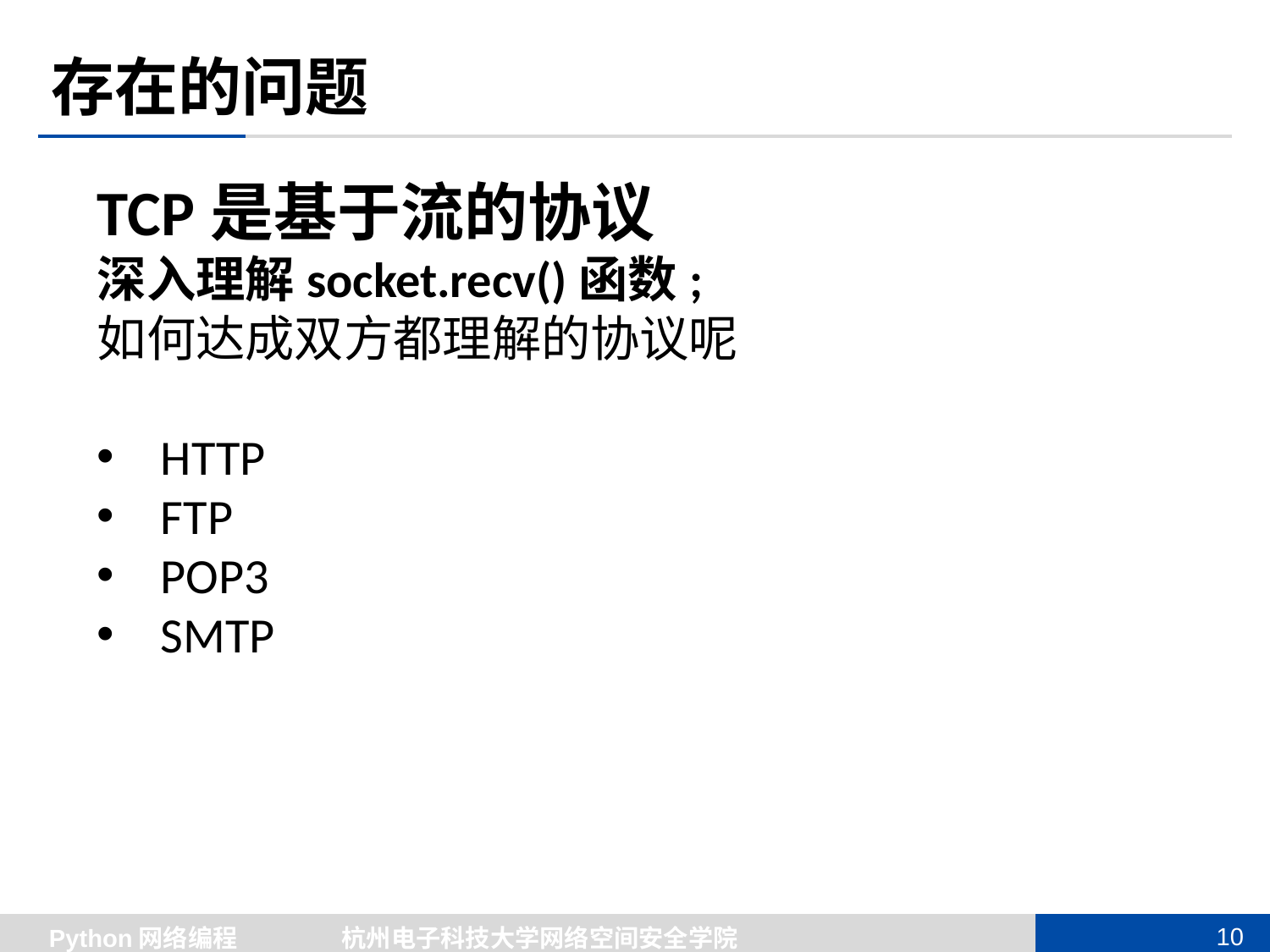

# 存在的问题
TCP是基于流的协议
深入理解socket.recv()函数;
如何达成双方都理解的协议呢

HTTP
FTP
POP3
SMTP